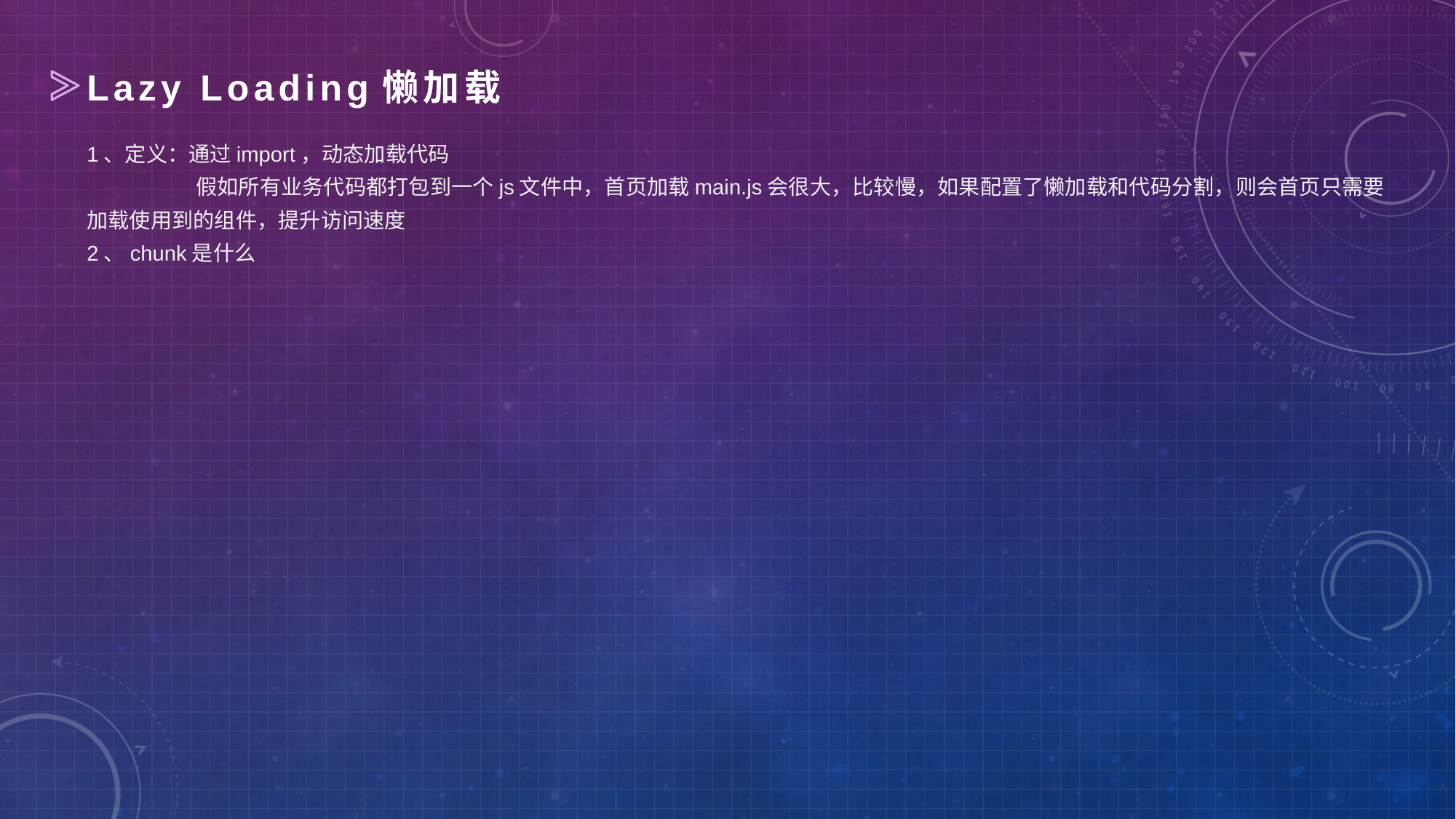

Lazy Loading懒加载
1、定义：通过import，动态加载代码
	假如所有业务代码都打包到一个js文件中，首页加载main.js会很大，比较慢，如果配置了懒加载和代码分割，则会首页只需要加载使用到的组件，提升访问速度
2、chunk是什么